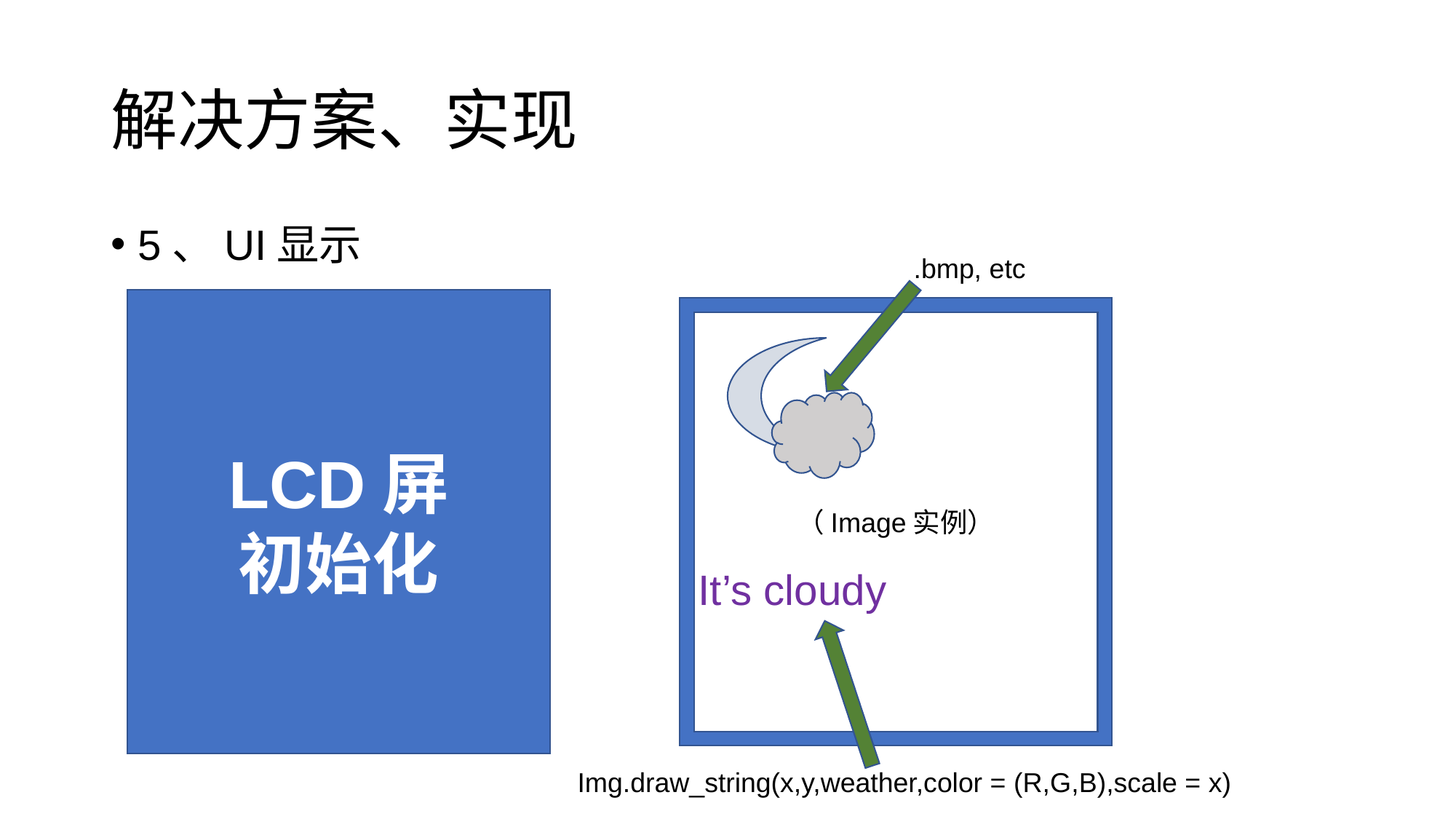

# 解决方案、实现
5、UI显示
.bmp, etc
LCD屏
初始化
（Image实例）

It’s cloudy

Img.draw_string(x,y,weather,color = (R,G,B),scale = x)